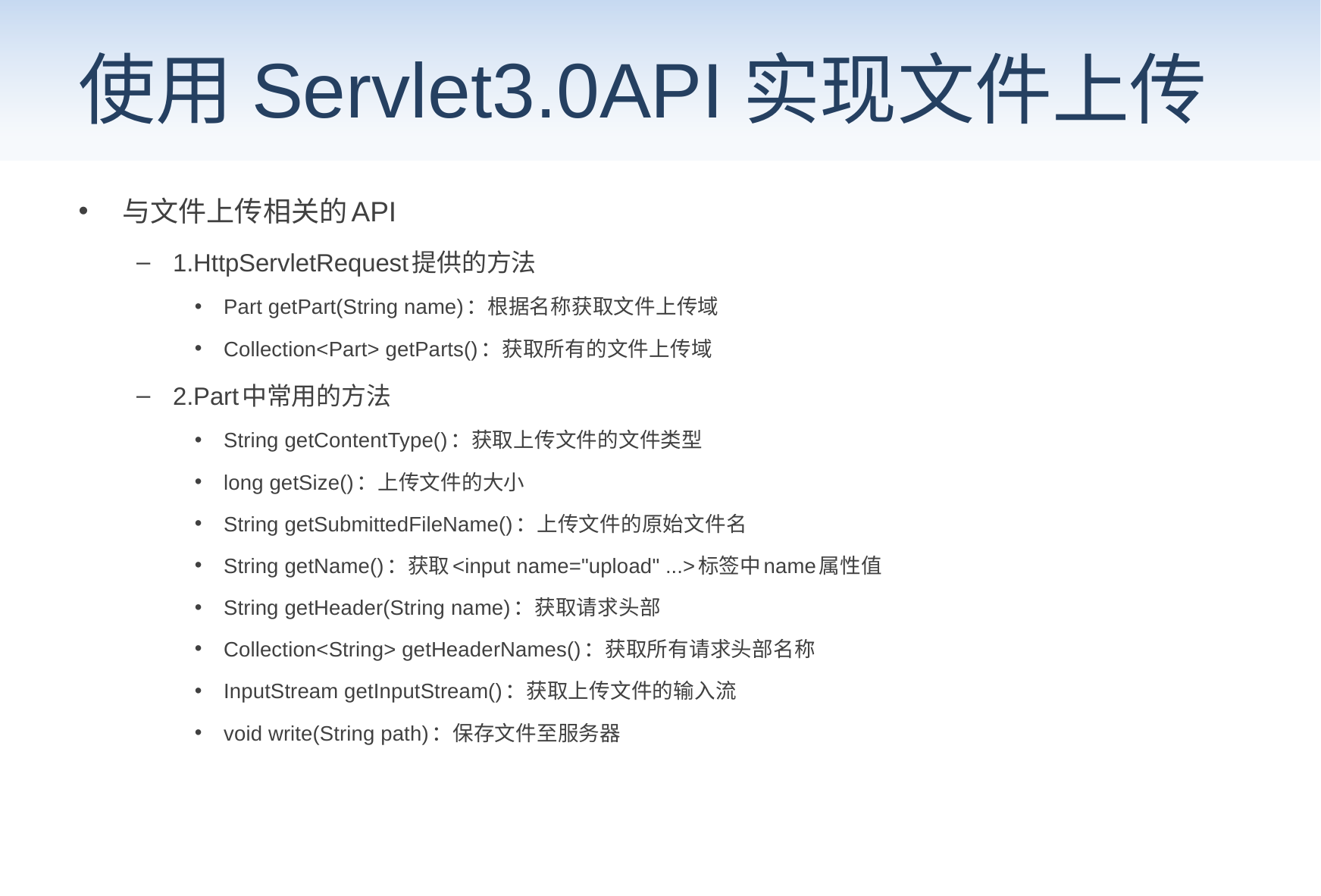

# 使用Servlet3.0API实现文件上传
与文件上传相关的API
1.HttpServletRequest提供的方法
Part getPart(String name)：根据名称获取文件上传域
Collection<Part> getParts()：获取所有的文件上传域
2.Part中常用的方法
String getContentType()：获取上传文件的文件类型
long getSize()：上传文件的大小
String getSubmittedFileName()：上传文件的原始文件名
String getName()：获取<input name="upload" ...>标签中name属性值
String getHeader(String name)：获取请求头部
Collection<String> getHeaderNames()：获取所有请求头部名称
InputStream getInputStream()：获取上传文件的输入流
void write(String path)：保存文件至服务器